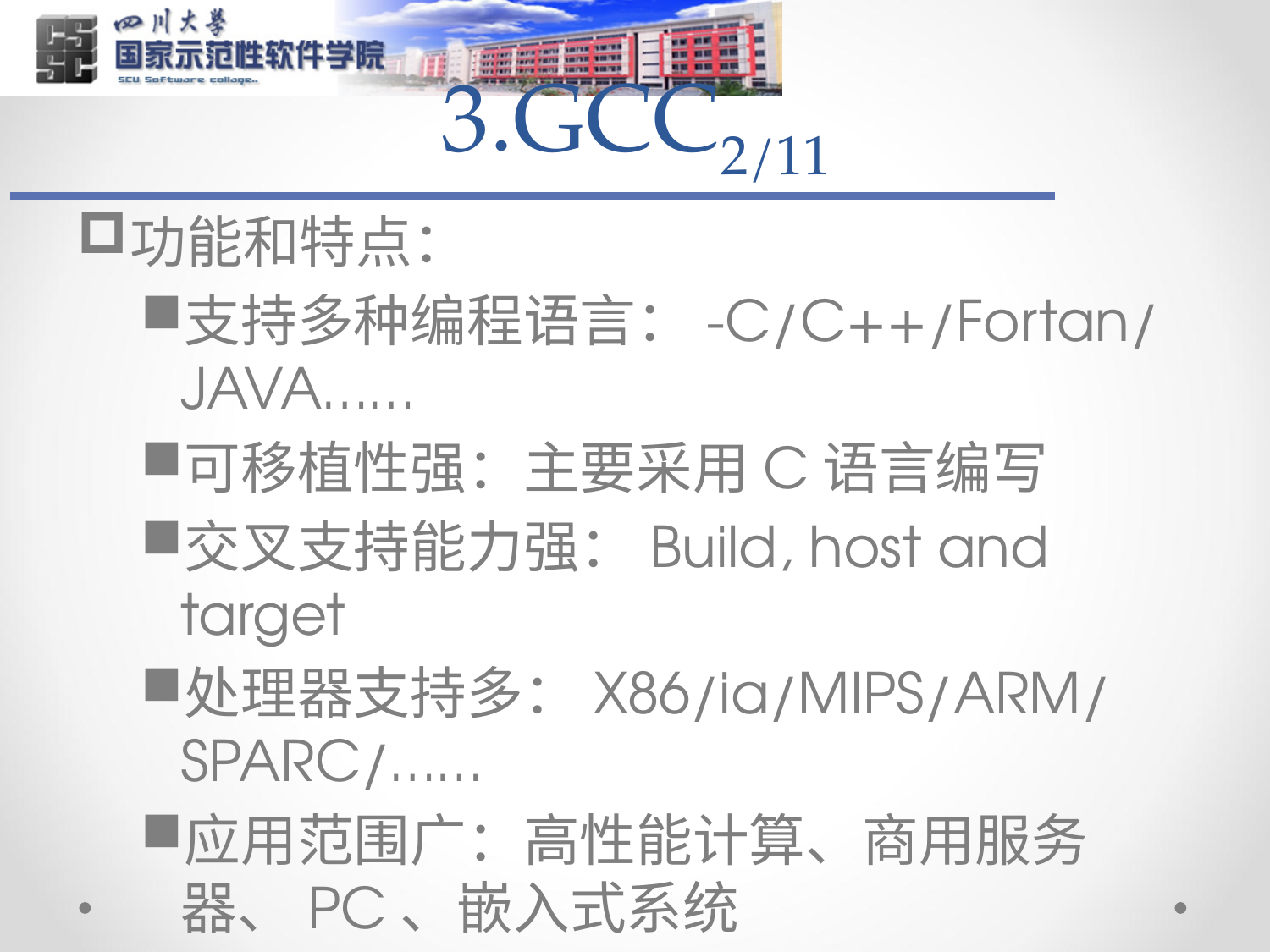

# 3.GCC2/11
功能和特点：
支持多种编程语言：-C/C++/Fortan/JAVA……
可移植性强：主要采用C语言编写
交叉支持能力强：Build, host and target
处理器支持多：X86/ia/MIPS/ARM/SPARC/……
应用范围广：高性能计算、商用服务器、PC、嵌入式系统
模块化设计：前端+中间表示|后端，松耦合